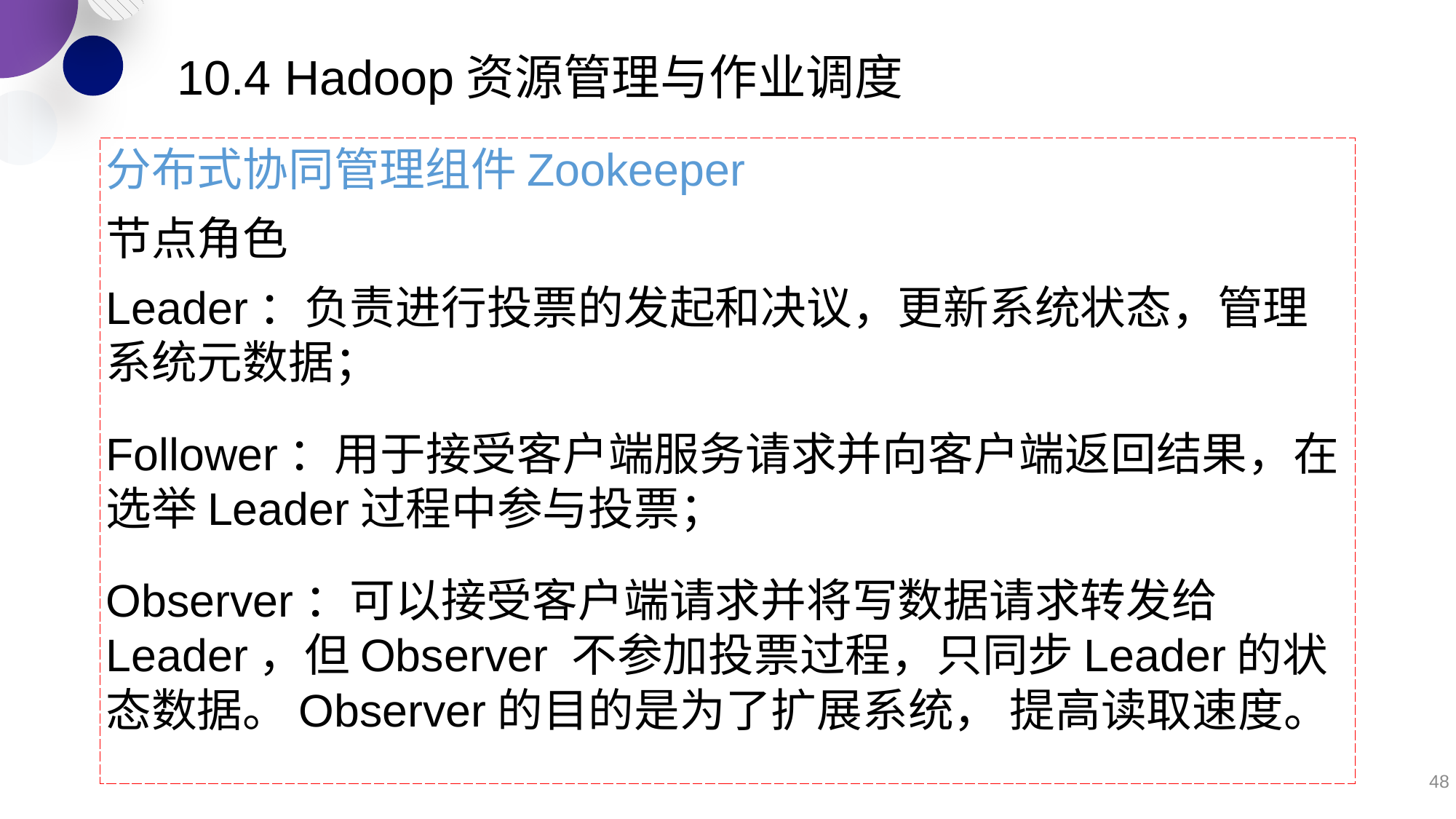

# 10.4 Hadoop资源管理与作业调度
分布式协同管理组件Zookeeper
节点角色
Leader：负责进行投票的发起和决议，更新系统状态，管理系统元数据；
Follower：用于接受客户端服务请求并向客户端返回结果，在选举Leader过程中参与投票；
Observer：可以接受客户端请求并将写数据请求转发给Leader，但Observer 不参加投票过程，只同步Leader的状态数据。Observer的目的是为了扩展系统， 提高读取速度。

48